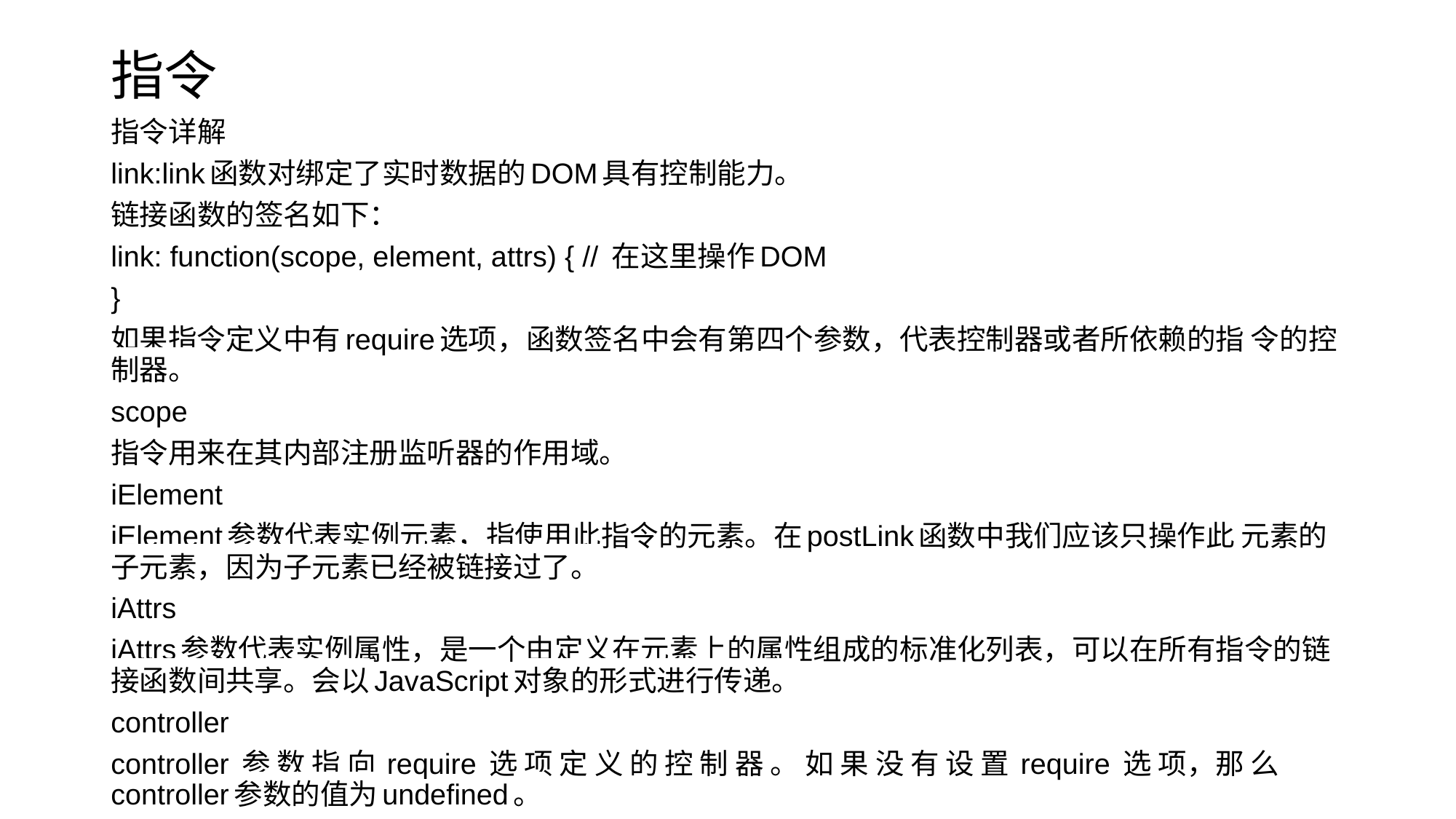

# 指令
指令详解
link:link函数对绑定了实时数据的DOM具有控制能力。
链接函数的签名如下：
link: function(scope, element, attrs) { // 在这里操作DOM
}
如果指令定义中有require选项，函数签名中会有第四个参数，代表控制器或者所依赖的指 令的控制器。
scope
指令用来在其内部注册监听器的作用域。
iElement
iElement参数代表实例元素，指使用此指令的元素。在postLink函数中我们应该只操作此 元素的子元素，因为子元素已经被链接过了。
iAttrs
iAttrs参数代表实例属性，是一个由定义在元素上的属性组成的标准化列表，可以在所有指令的链接函数间共享。会以JavaScript对象的形式进行传递。
controller
controller 参 数 指 向 require 选 项 定 义 的 控 制 器 。 如 果 没 有 设 置 require 选 项，那 么controller参数的值为undefined。